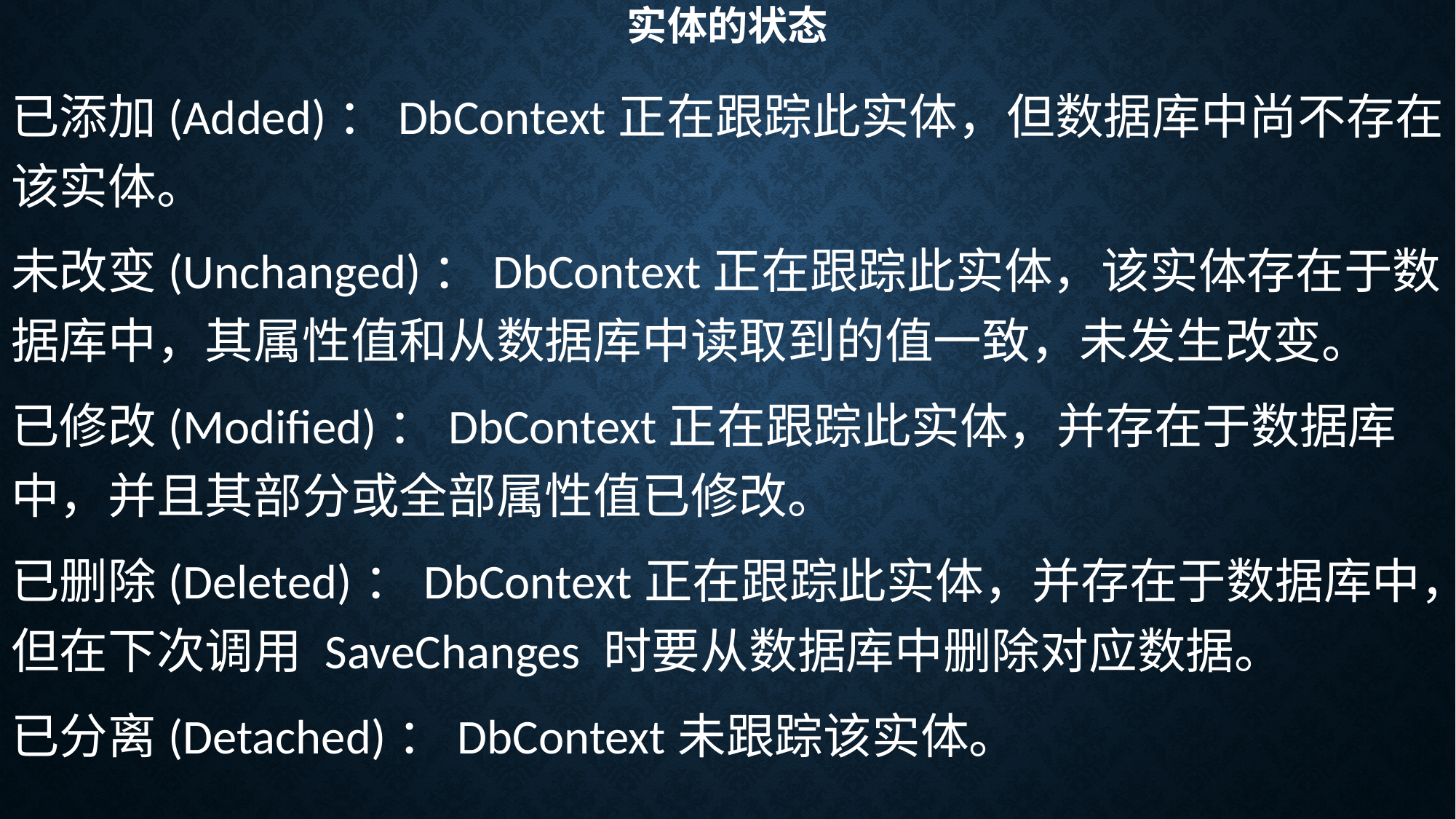

# 实体的状态
已添加(Added)：DbContext正在跟踪此实体，但数据库中尚不存在该实体。
未改变(Unchanged)：DbContext正在跟踪此实体，该实体存在于数据库中，其属性值和从数据库中读取到的值一致，未发生改变。
已修改(Modified)：DbContext正在跟踪此实体，并存在于数据库中，并且其部分或全部属性值已修改。
已删除(Deleted)：DbContext正在跟踪此实体，并存在于数据库中，但在下次调用 SaveChanges 时要从数据库中删除对应数据。
已分离(Detached)：DbContext未跟踪该实体。